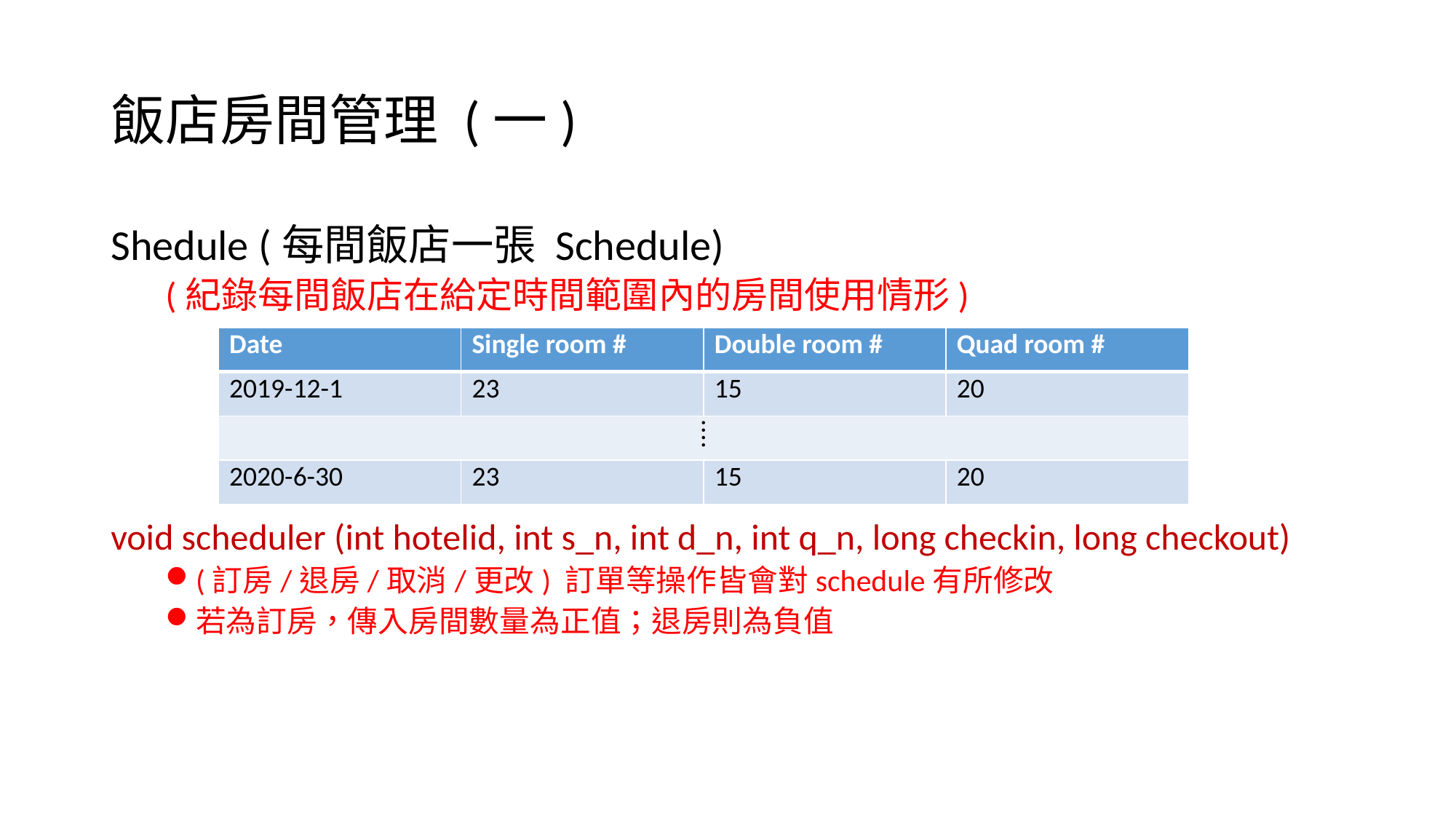

# 飯店房間管理 (一)
Shedule (每間飯店一張 Schedule)
(紀錄每間飯店在給定時間範圍內的房間使用情形)

void scheduler (int hotelid, int s_n, int d_n, int q_n, long checkin, long checkout)
(訂房/退房/取消/更改) 訂單等操作皆會對schedule有所修改
若為訂房，傳入房間數量為正值；退房則為負值

| Date | Single room # | Double room # | Quad room # |
| --- | --- | --- | --- |
| 2019-12-1 | 23 | 15 | 20 |
| ⁞ |  |  |  |
| 2020-6-30 | 23 | 15 | 20 |